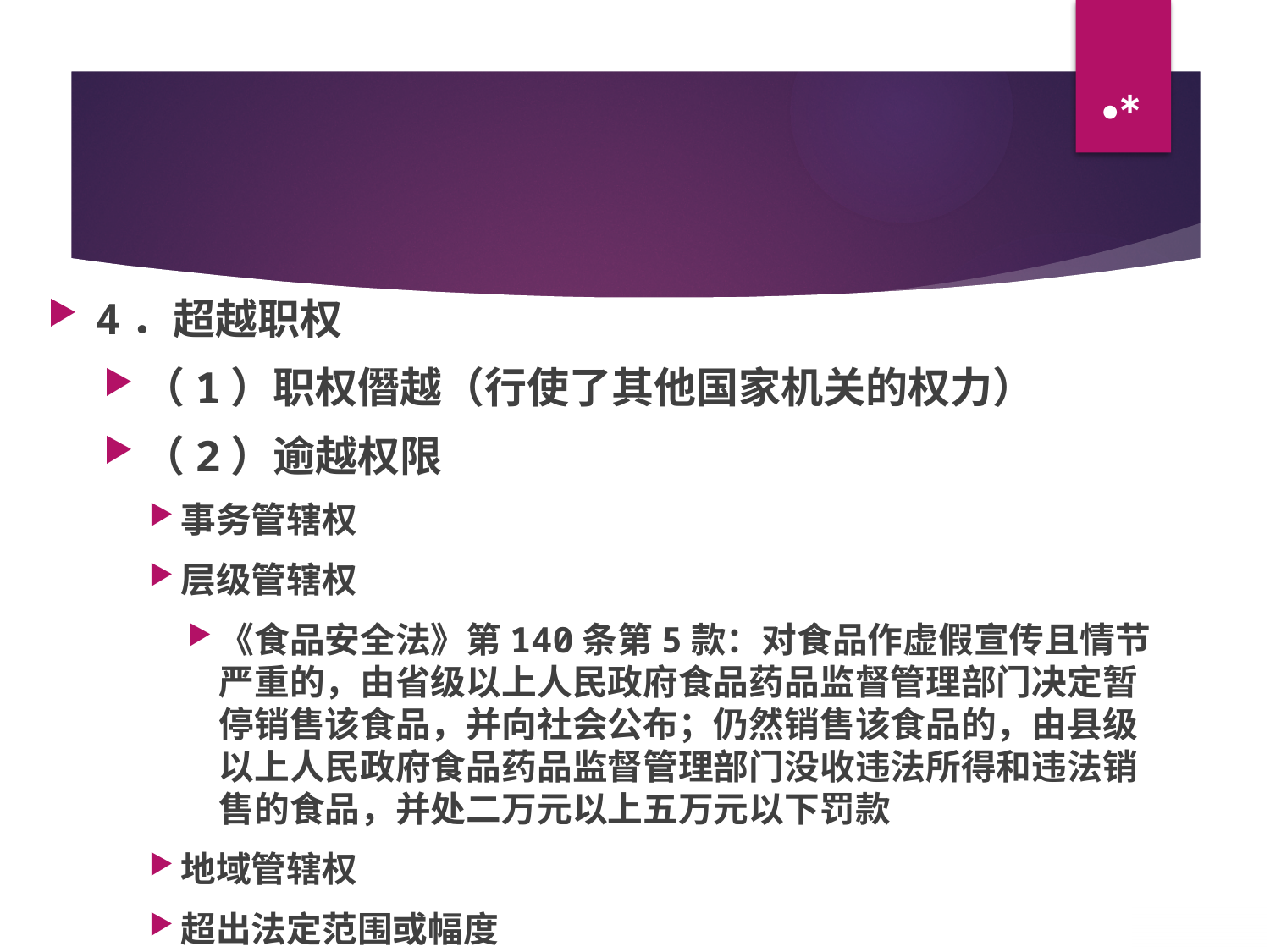

*
#
4．超越职权
（1）职权僭越（行使了其他国家机关的权力）
（2）逾越权限
事务管辖权
层级管辖权
《食品安全法》第140条第5款：对食品作虚假宣传且情节严重的，由省级以上人民政府食品药品监督管理部门决定暂停销售该食品，并向社会公布；仍然销售该食品的，由县级以上人民政府食品药品监督管理部门没收违法所得和违法销售的食品，并处二万元以上五万元以下罚款
地域管辖权
超出法定范围或幅度